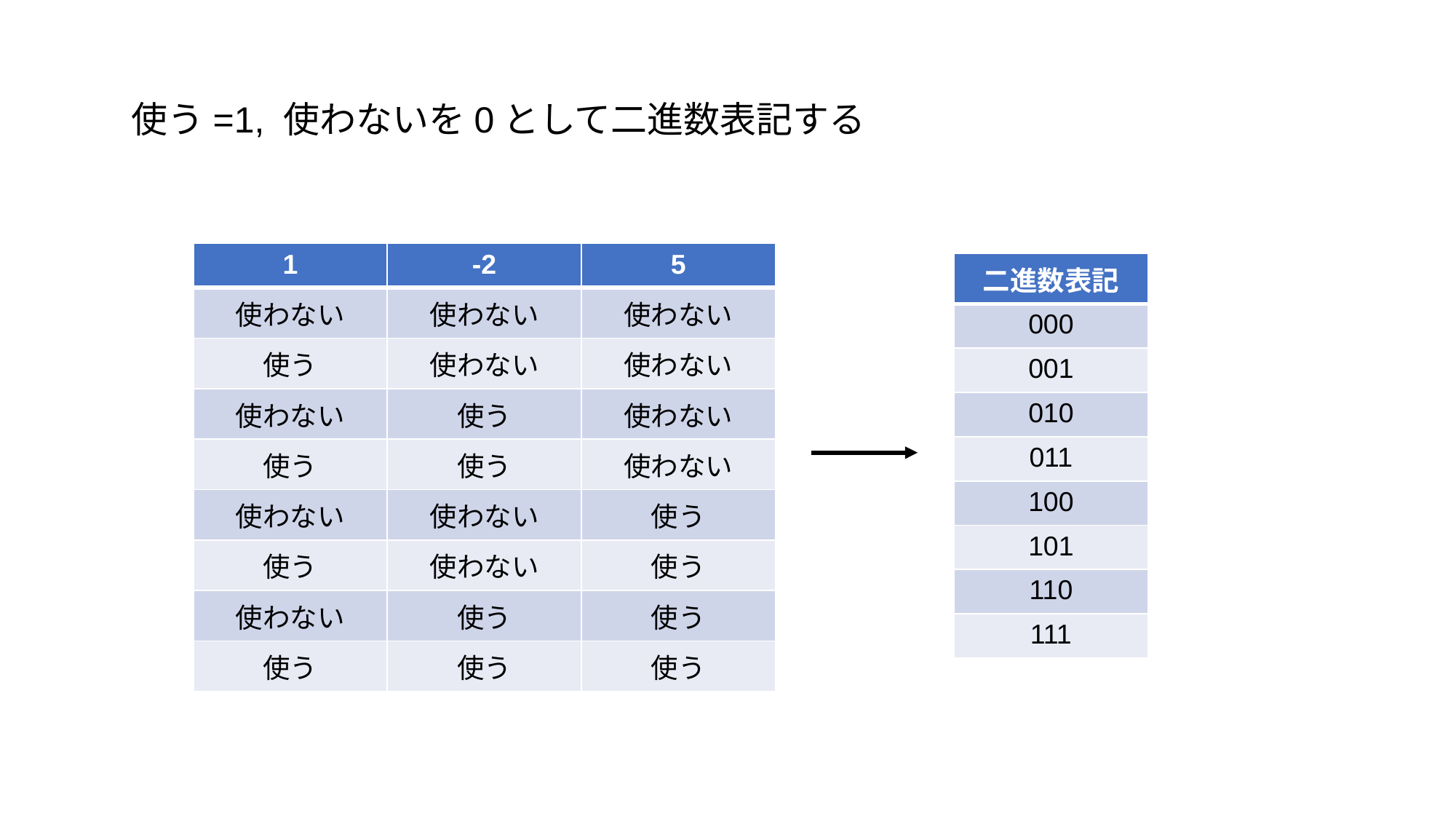

使う=1, 使わないを0として二進数表記する
| 1 | -2 | 5 |
| --- | --- | --- |
| 使わない | 使わない | 使わない |
| 使う | 使わない | 使わない |
| 使わない | 使う | 使わない |
| 使う | 使う | 使わない |
| 使わない | 使わない | 使う |
| 使う | 使わない | 使う |
| 使わない | 使う | 使う |
| 使う | 使う | 使う |
| 二進数表記 |
| --- |
| 000 |
| 001 |
| 010 |
| 011 |
| 100 |
| 101 |
| 110 |
| 111 |